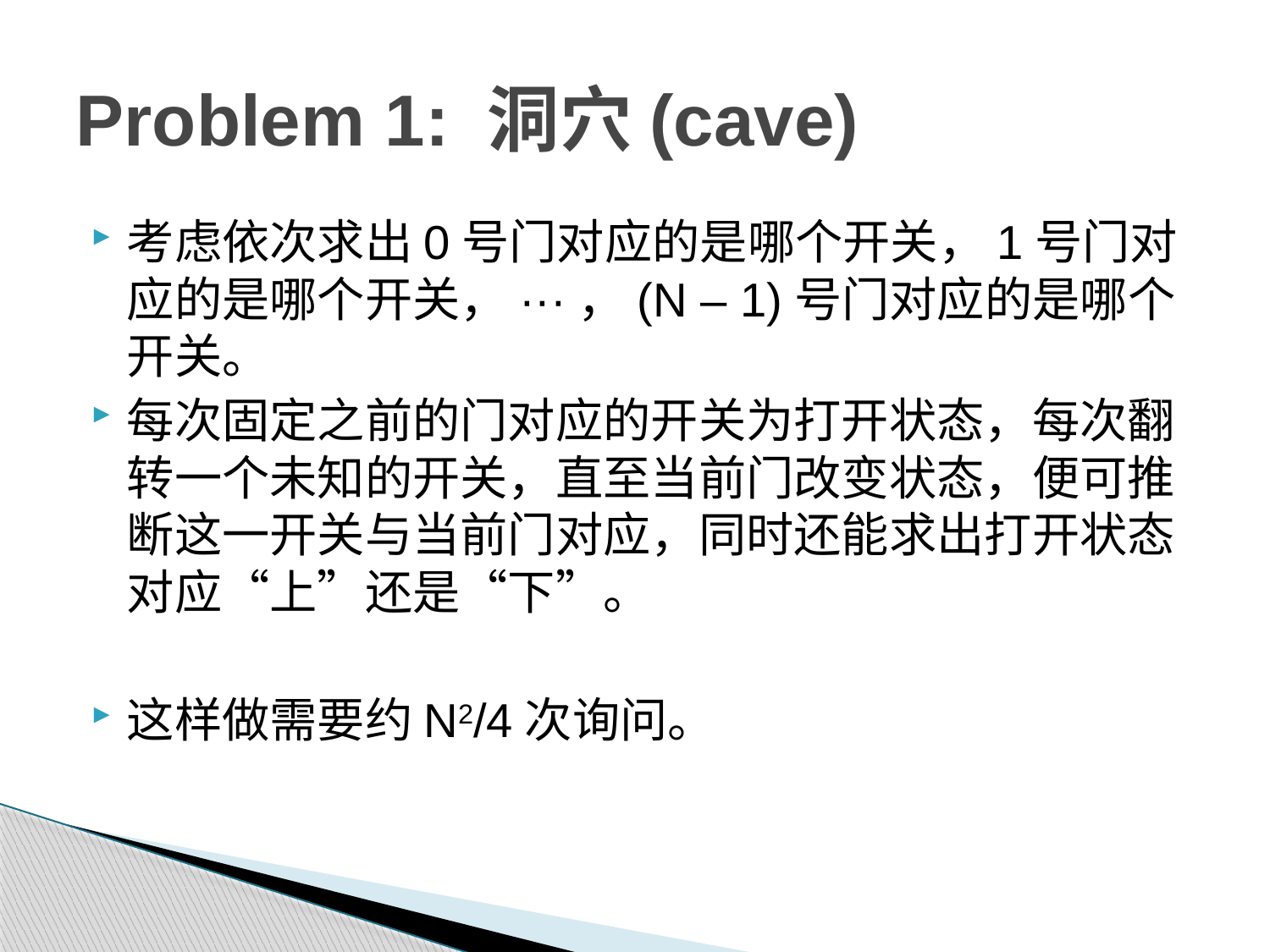

# Problem 1: 洞穴(cave)
考虑依次求出0号门对应的是哪个开关，1号门对应的是哪个开关，···，(N – 1)号门对应的是哪个开关。
每次固定之前的门对应的开关为打开状态，每次翻转一个未知的开关，直至当前门改变状态，便可推断这一开关与当前门对应，同时还能求出打开状态对应“上”还是“下”。

这样做需要约N2/4次询问。